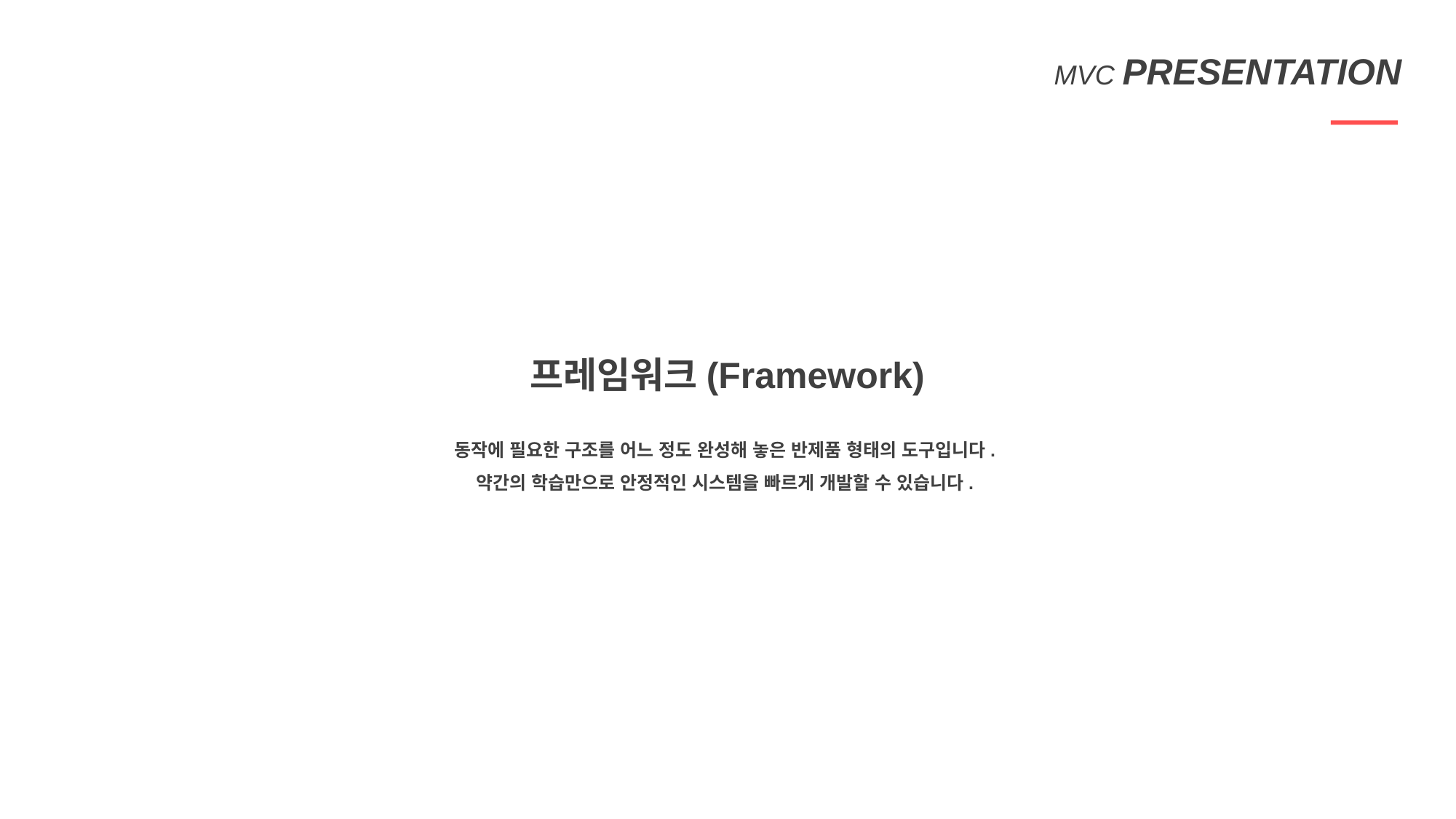

MVC PRESENTATION

프레임워크(Framework)

동작에 필요한 구조를 어느 정도 완성해 놓은 반제품 형태의 도구입니다.
약간의 학습만으로 안정적인 시스템을 빠르게 개발할 수 있습니다.